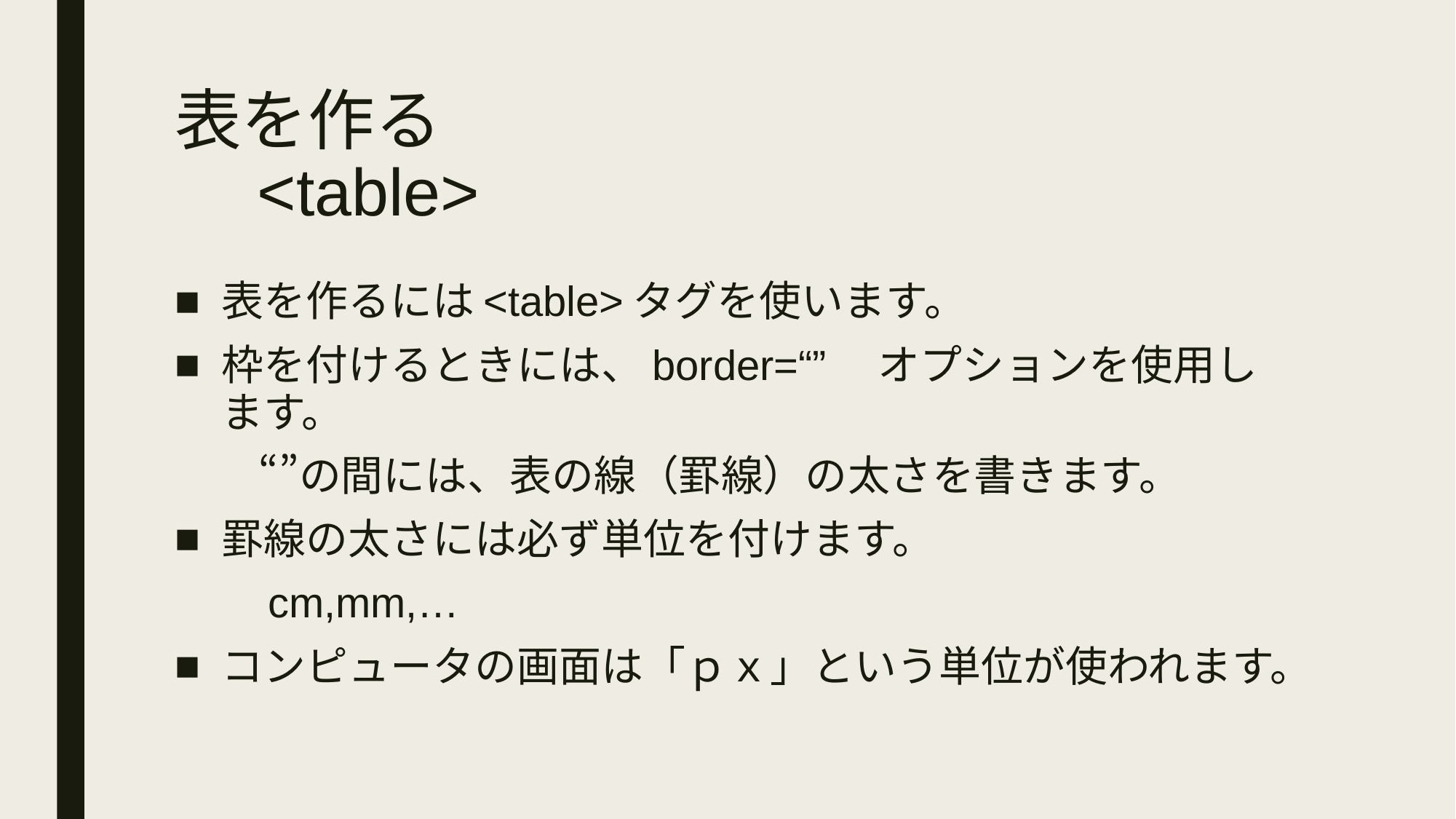

# 表を作る 　<table>
表を作るには<table>タグを使います。
枠を付けるときには、border=“”　オプションを使用します。
　　“”の間には、表の線（罫線）の太さを書きます。
罫線の太さには必ず単位を付けます。
　　cm,mm,…
コンピュータの画面は「ｐｘ」という単位が使われます。